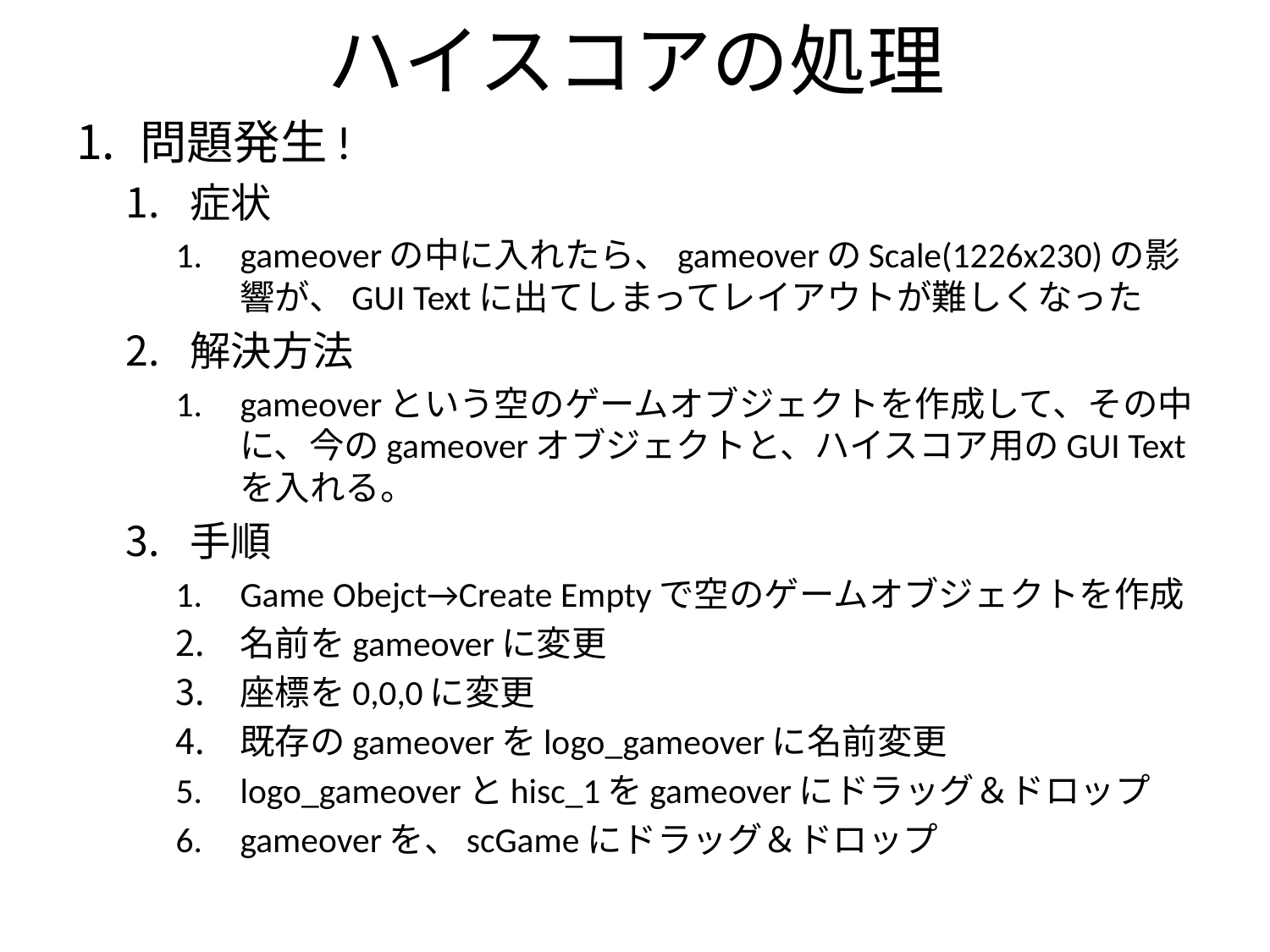

# ハイスコアの処理
問題発生!
症状
gameoverの中に入れたら、gameoverのScale(1226x230)の影響が、GUI Textに出てしまってレイアウトが難しくなった
解決方法
gameoverという空のゲームオブジェクトを作成して、その中に、今のgameoverオブジェクトと、ハイスコア用のGUI Textを入れる。
手順
Game Obejct→Create Emptyで空のゲームオブジェクトを作成
名前をgameoverに変更
座標を0,0,0に変更
既存のgameoverをlogo_gameoverに名前変更
logo_gameoverとhisc_1をgameoverにドラッグ＆ドロップ
gameoverを、scGameにドラッグ＆ドロップ